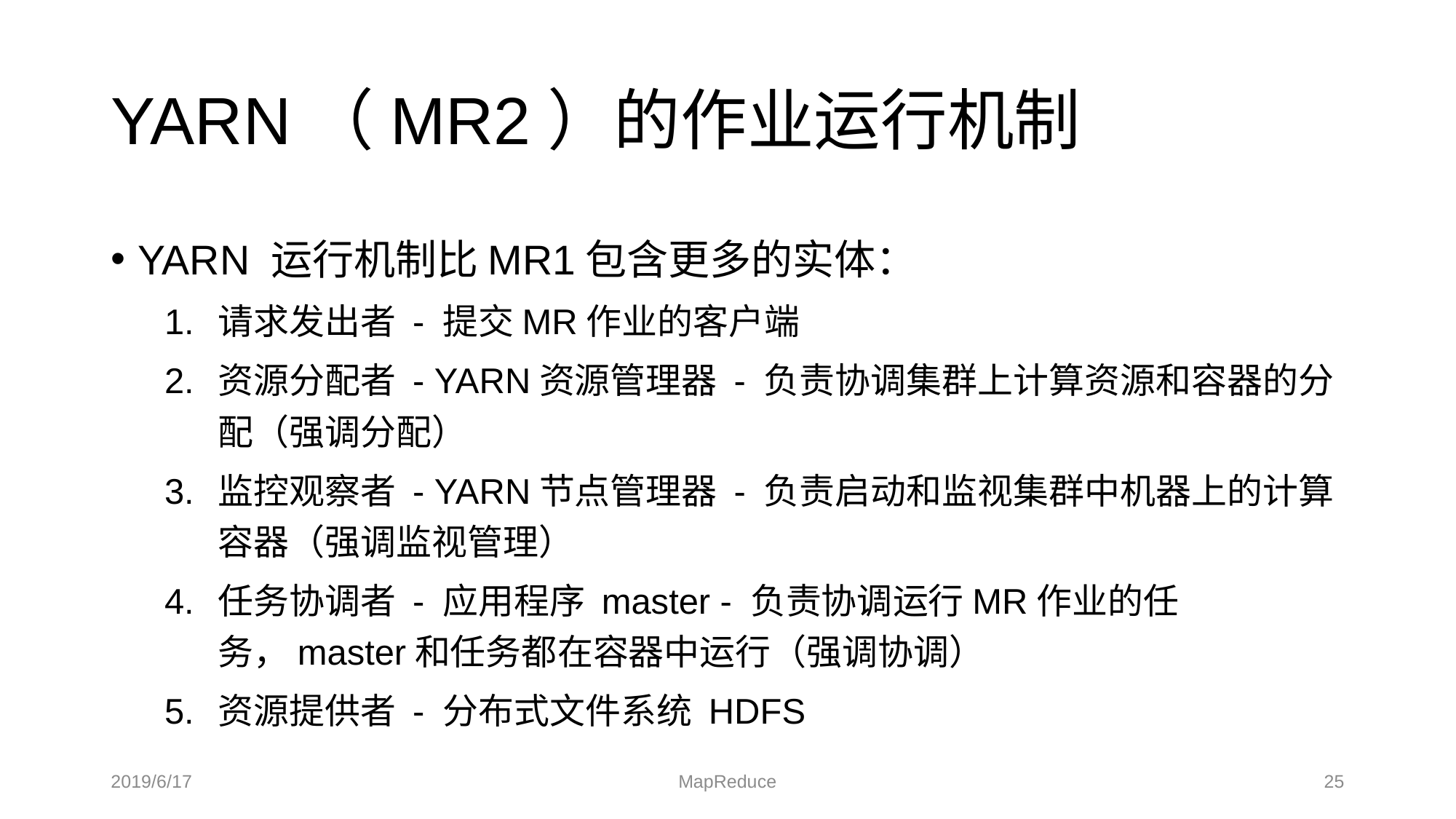

# YARN（MR2）的作业运行机制
YARN 运行机制比MR1包含更多的实体：
请求发出者 - 提交MR作业的客户端
资源分配者 - YARN资源管理器 - 负责协调集群上计算资源和容器的分配（强调分配）
监控观察者 - YARN节点管理器 - 负责启动和监视集群中机器上的计算容器（强调监视管理）
任务协调者 - 应用程序 master - 负责协调运行MR作业的任务，master和任务都在容器中运行（强调协调）
资源提供者 - 分布式文件系统 HDFS

2019/6/17
MapReduce
25